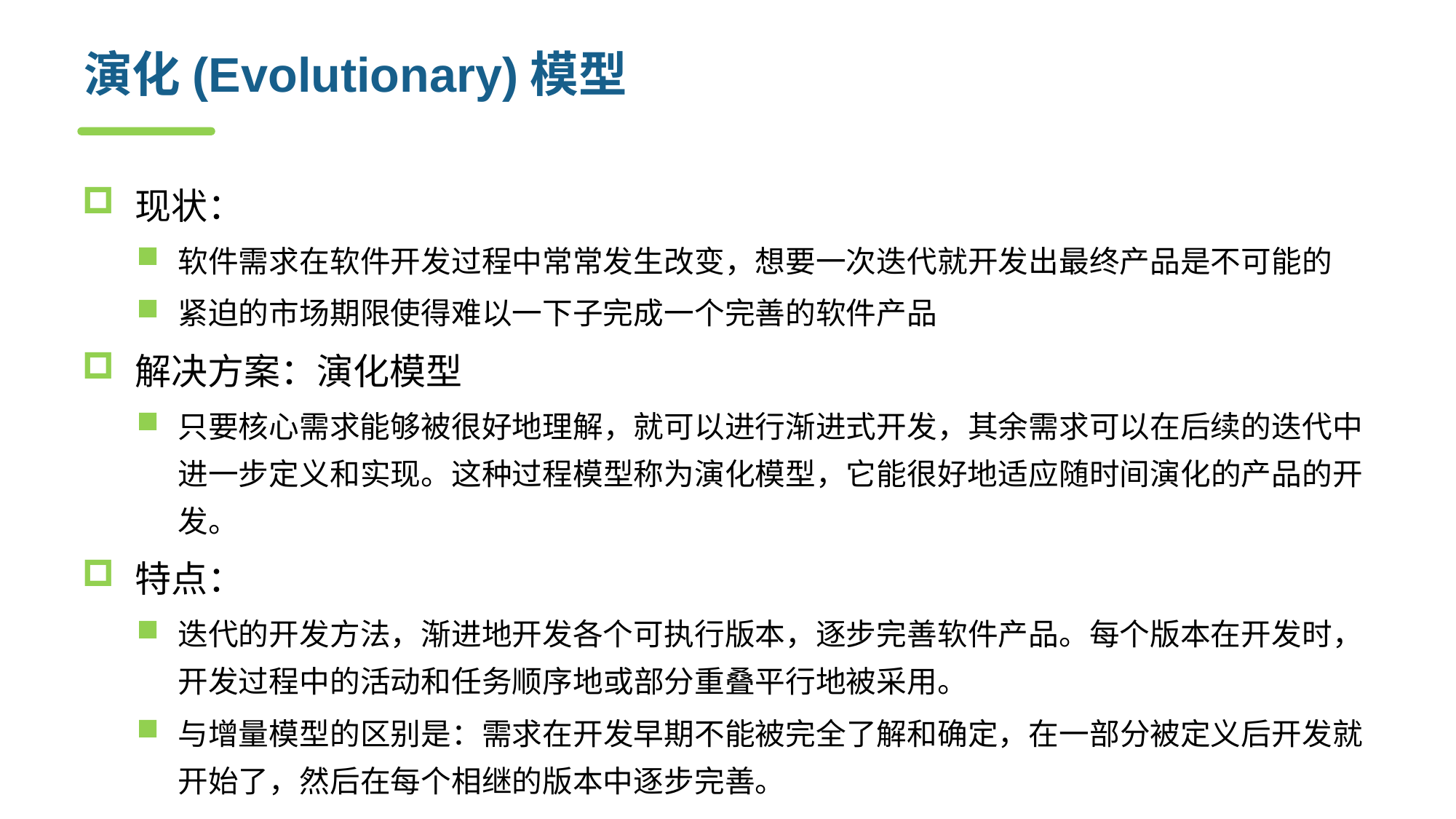

# 演化(Evolutionary)模型
现状：
软件需求在软件开发过程中常常发生改变，想要一次迭代就开发出最终产品是不可能的
紧迫的市场期限使得难以一下子完成一个完善的软件产品
解决方案：演化模型
只要核心需求能够被很好地理解，就可以进行渐进式开发，其余需求可以在后续的迭代中进一步定义和实现。这种过程模型称为演化模型，它能很好地适应随时间演化的产品的开发。
特点：
迭代的开发方法，渐进地开发各个可执行版本，逐步完善软件产品。每个版本在开发时，开发过程中的活动和任务顺序地或部分重叠平行地被采用。
与增量模型的区别是：需求在开发早期不能被完全了解和确定，在一部分被定义后开发就开始了，然后在每个相继的版本中逐步完善。
14